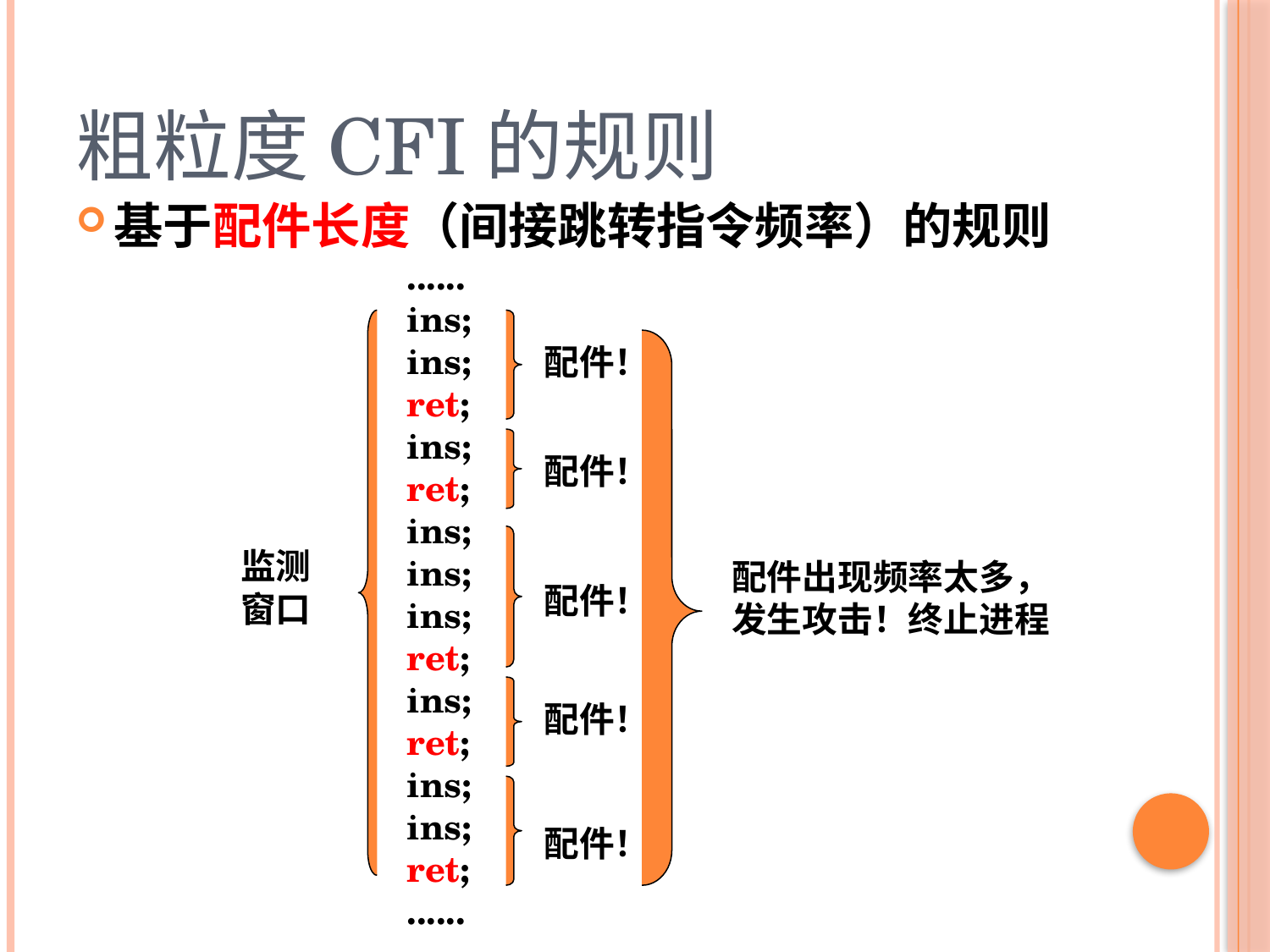

# 粗粒度CFI的规则
基于配件长度（间接跳转指令频率）的规则
......
ins;
ins;
ret;
ins;
ret;
ins;
ins;
ins;
ret;
ins;
ret;
ins;
ins;
ret;
......

配件！

配件！

监测窗口
配件出现频率太多，发生攻击！终止进程
配件！

配件！

配件！